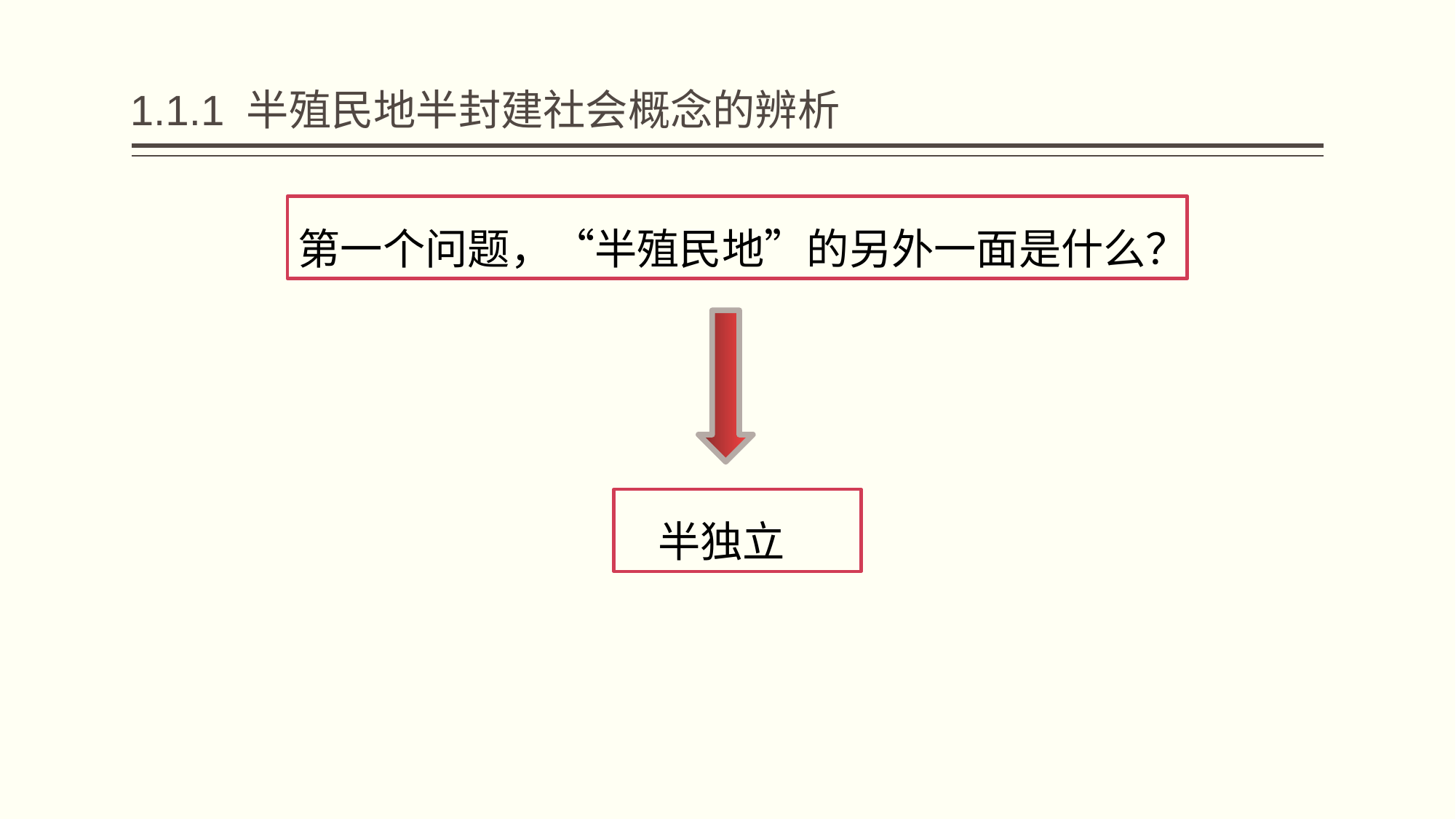

# 1.1.1 半殖民地半封建社会概念的辨析
第一个问题，“半殖民地”的另外一面是什么？

   半独立